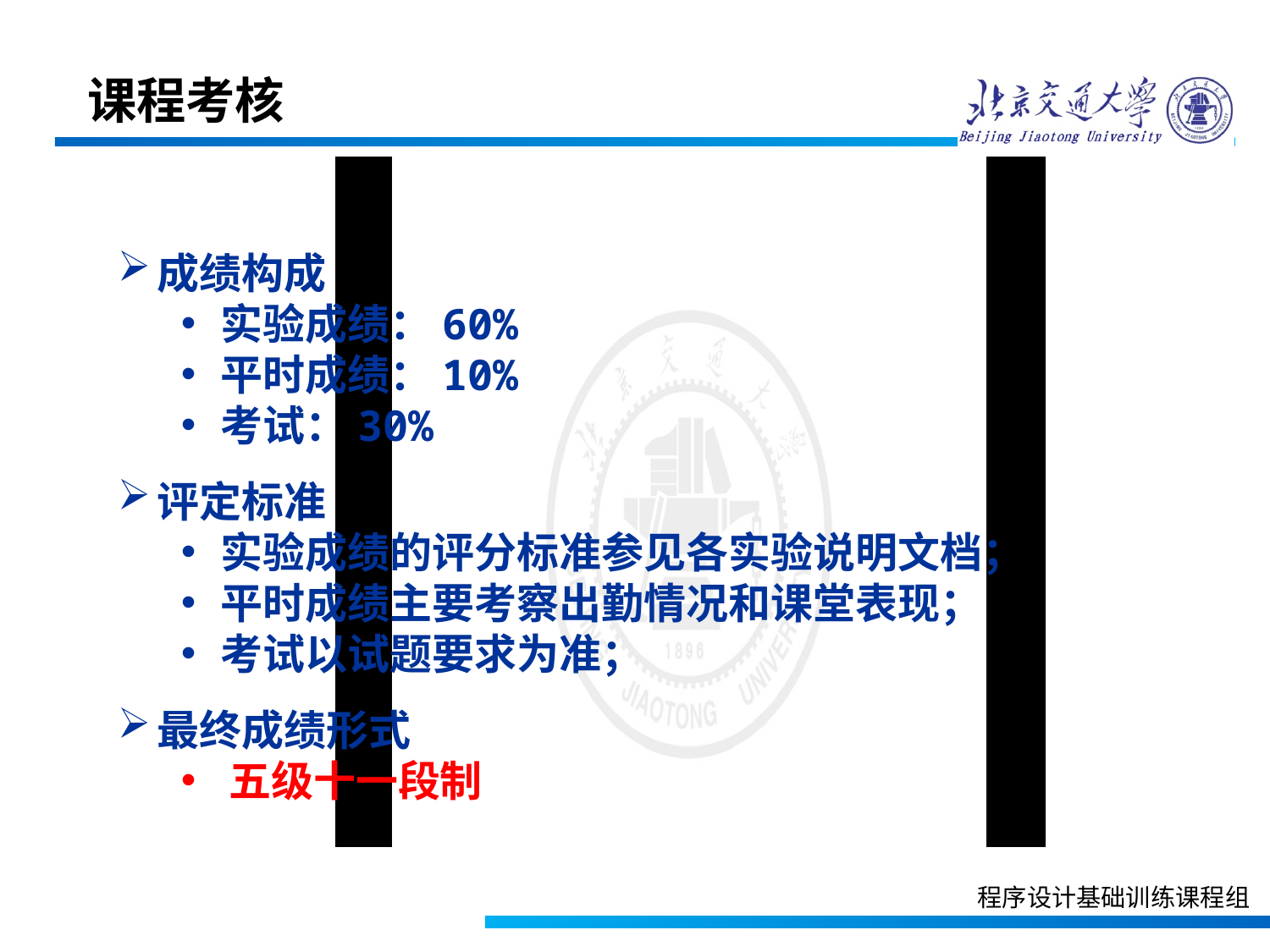

课程考核
成绩构成
实验成绩：60%
平时成绩：10%
考试：30%
评定标准
实验成绩的评分标准参见各实验说明文档；
平时成绩主要考察出勤情况和课堂表现；
考试以试题要求为准；
最终成绩形式
五级十一段制
程序设计基础训练课程组